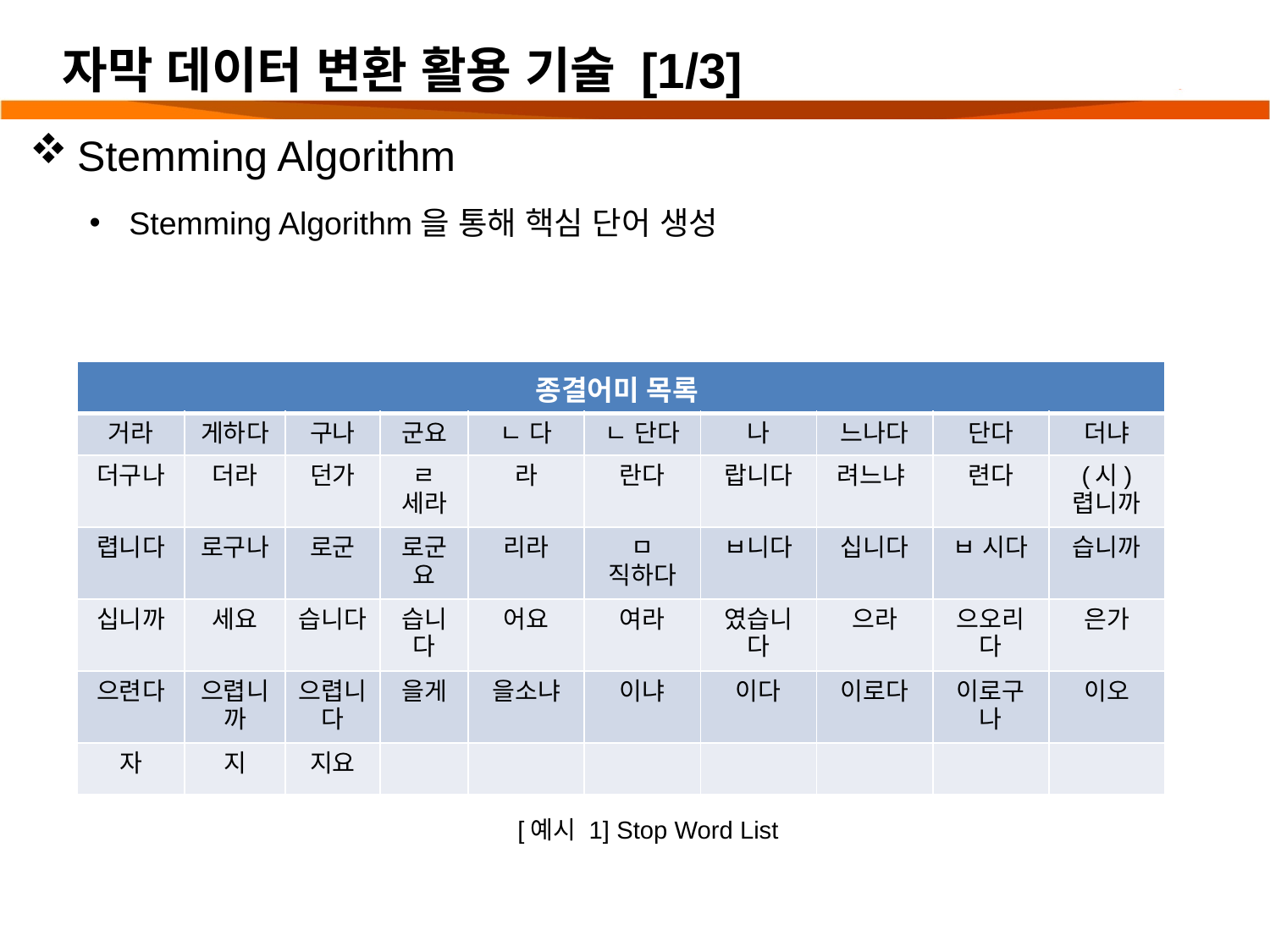

# 자막 데이터 변환 활용 기술 [1/3]
Stemming Algorithm
Stemming Algorithm을 통해 핵심 단어 생성
| 종결어미 목록 | 표준 모델 (고급 동영상 및 전화를 제외한 모든 모델 |  |  |  |  |  |  |  |  |
| --- | --- | --- | --- | --- | --- | --- | --- | --- | --- |
| 거라 | 게하다 | 구나 | 군요 | ㄴ 다 | ㄴ 단다 | 나 | 느나다 | 단다 | 더냐 |
| 더구나 | 더라 | 던가 | ㄹ 세라 | 라 | 란다 | 랍니다 | 려느냐 | 련다 | (시) 렵니까 |
| 렵니다 | 로구나 | 로군 | 로군요 | 리라 | ㅁ 직하다 | ㅂ니다 | 십니다 | ㅂ 시다 | 습니까 |
| 십니까 | 세요 | 습니다 | 습니다 | 어요 | 여라 | 였습니다 | 으라 | 으오리다 | 은가 |
| 으련다 | 으렵니까 | 으렵니다 | 을게 | 을소냐 | 이냐 | 이다 | 이로다 | 이로구나 | 이오 |
| 자 | 지 | 지요 |  |  |  |  |  |  |  |
[예시 1] Stop Word List